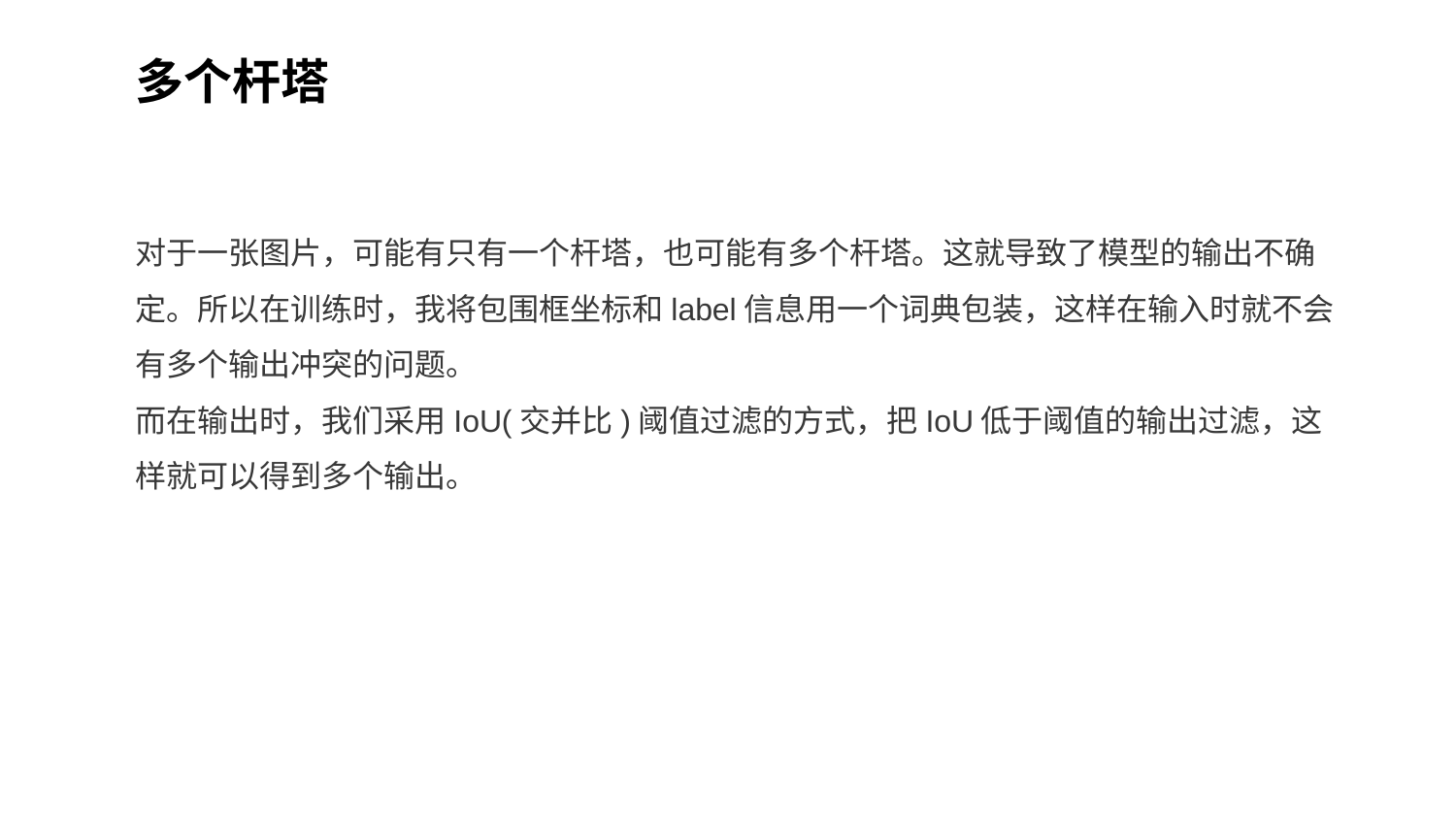

多个杆塔
对于一张图片，可能有只有一个杆塔，也可能有多个杆塔。这就导致了模型的输出不确定。所以在训练时，我将包围框坐标和label信息用一个词典包装，这样在输入时就不会有多个输出冲突的问题。
而在输出时，我们采用IoU(交并比)阈值过滤的方式，把IoU低于阈值的输出过滤，这样就可以得到多个输出。